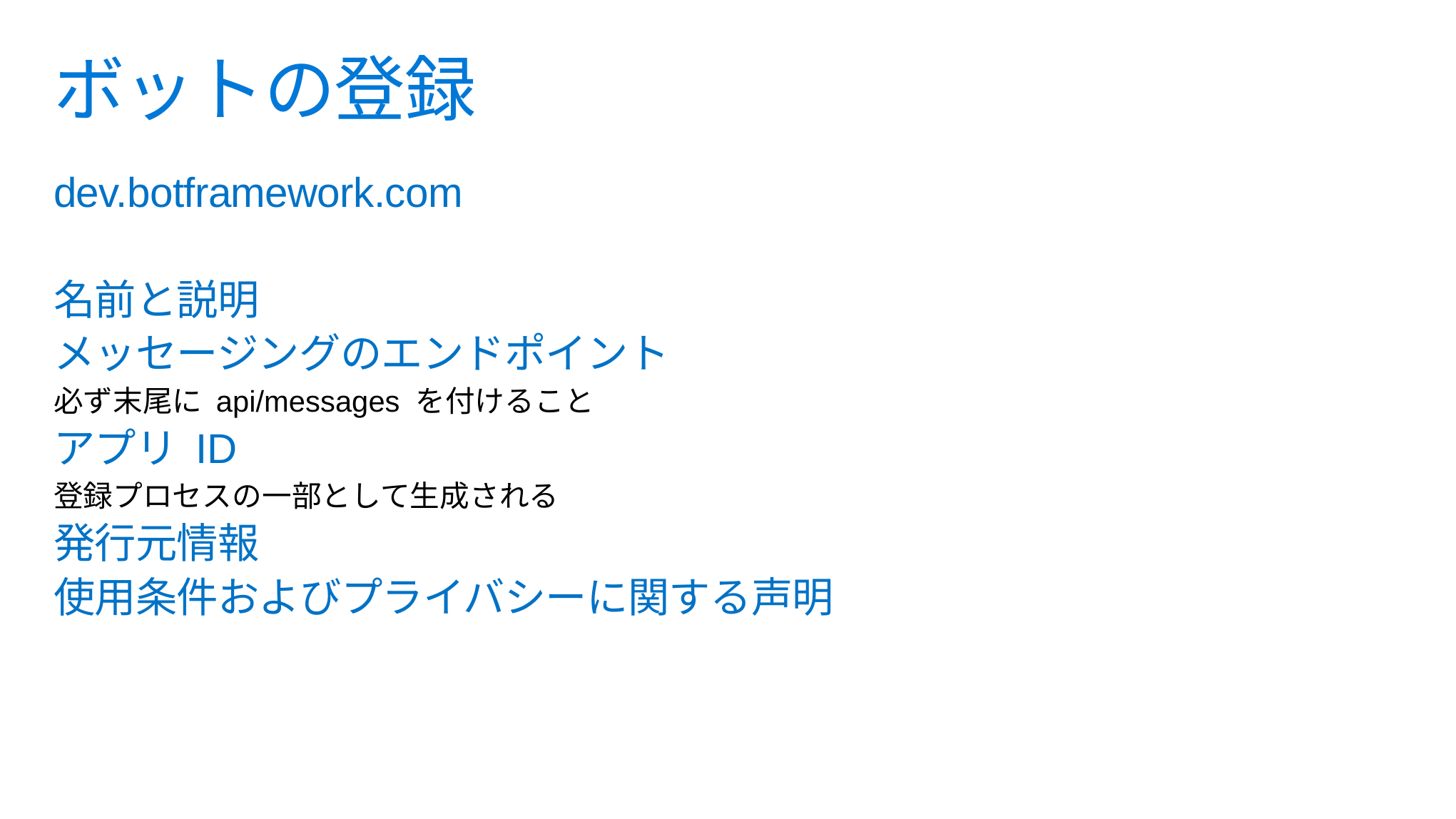

# ボットの登録
dev.botframework.com

名前と説明
メッセージングのエンドポイント
必ず末尾に api/messages を付けること
アプリ ID
登録プロセスの一部として生成される
発行元情報
使用条件およびプライバシーに関する声明